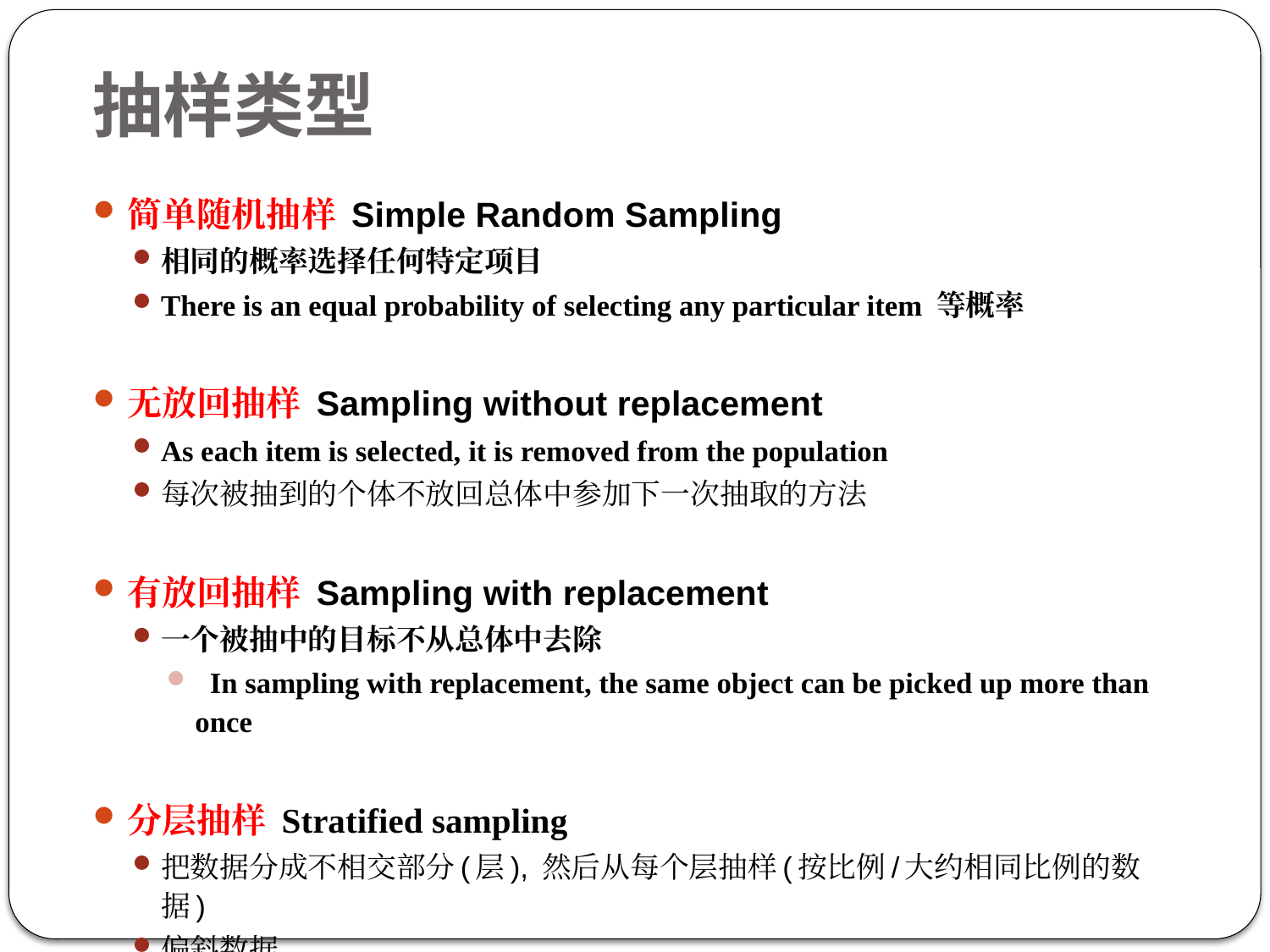

# 抽样类型
简单随机抽样 Simple Random Sampling
相同的概率选择任何特定项目
There is an equal probability of selecting any particular item 等概率

无放回抽样 Sampling without replacement
As each item is selected, it is removed from the population
每次被抽到的个体不放回总体中参加下一次抽取的方法

有放回抽样 Sampling with replacement
一个被抽中的目标不从总体中去除
  In sampling with replacement, the same object can be picked up more than once

分层抽样 Stratified sampling
把数据分成不相交部分(层), 然后从每个层抽样(按比例/大约相同比例的数据)
偏斜数据